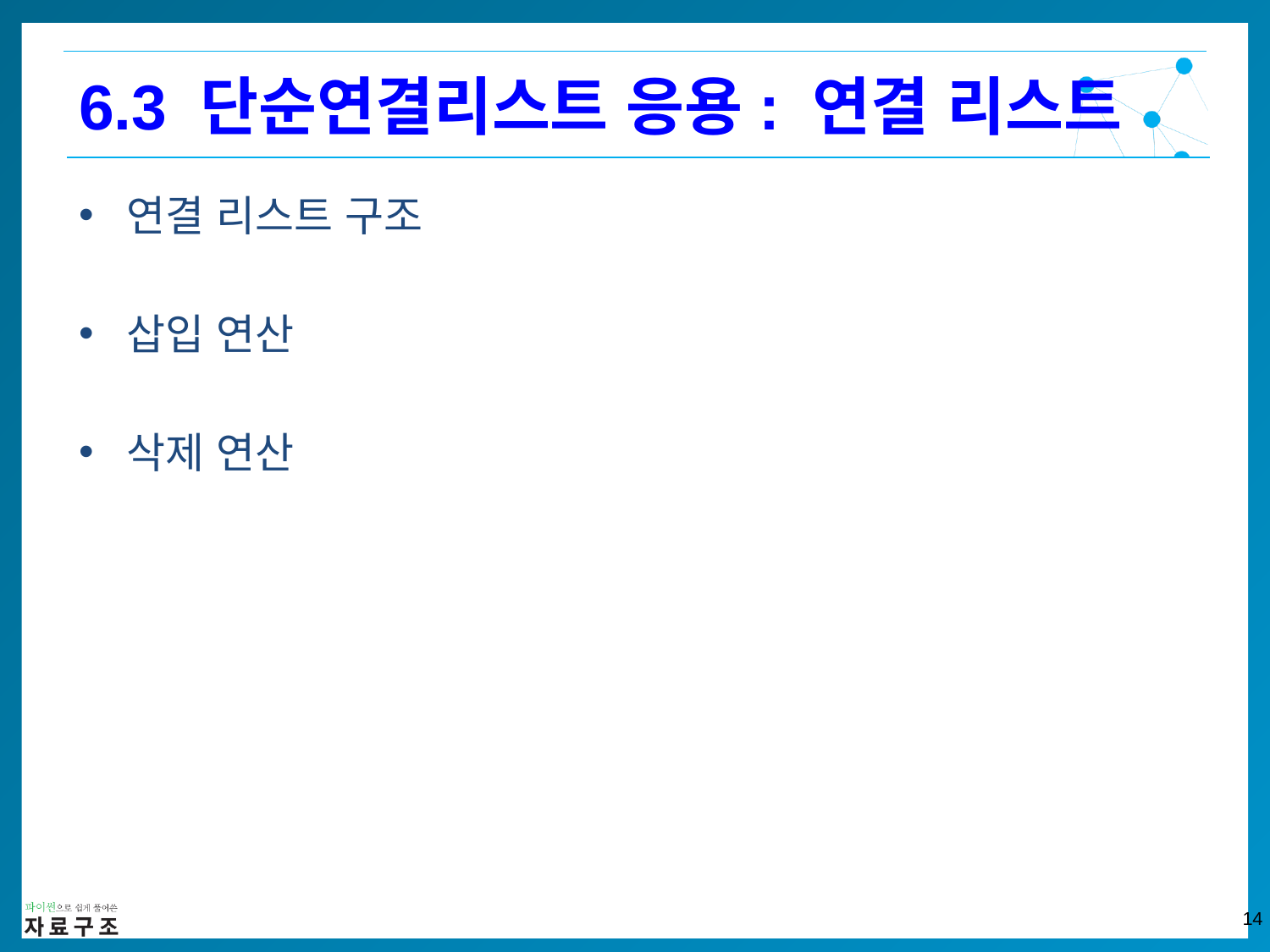

6.3 단순연결리스트 응용: 연결 리스트
연결 리스트 구조

삽입 연산

삭제 연산